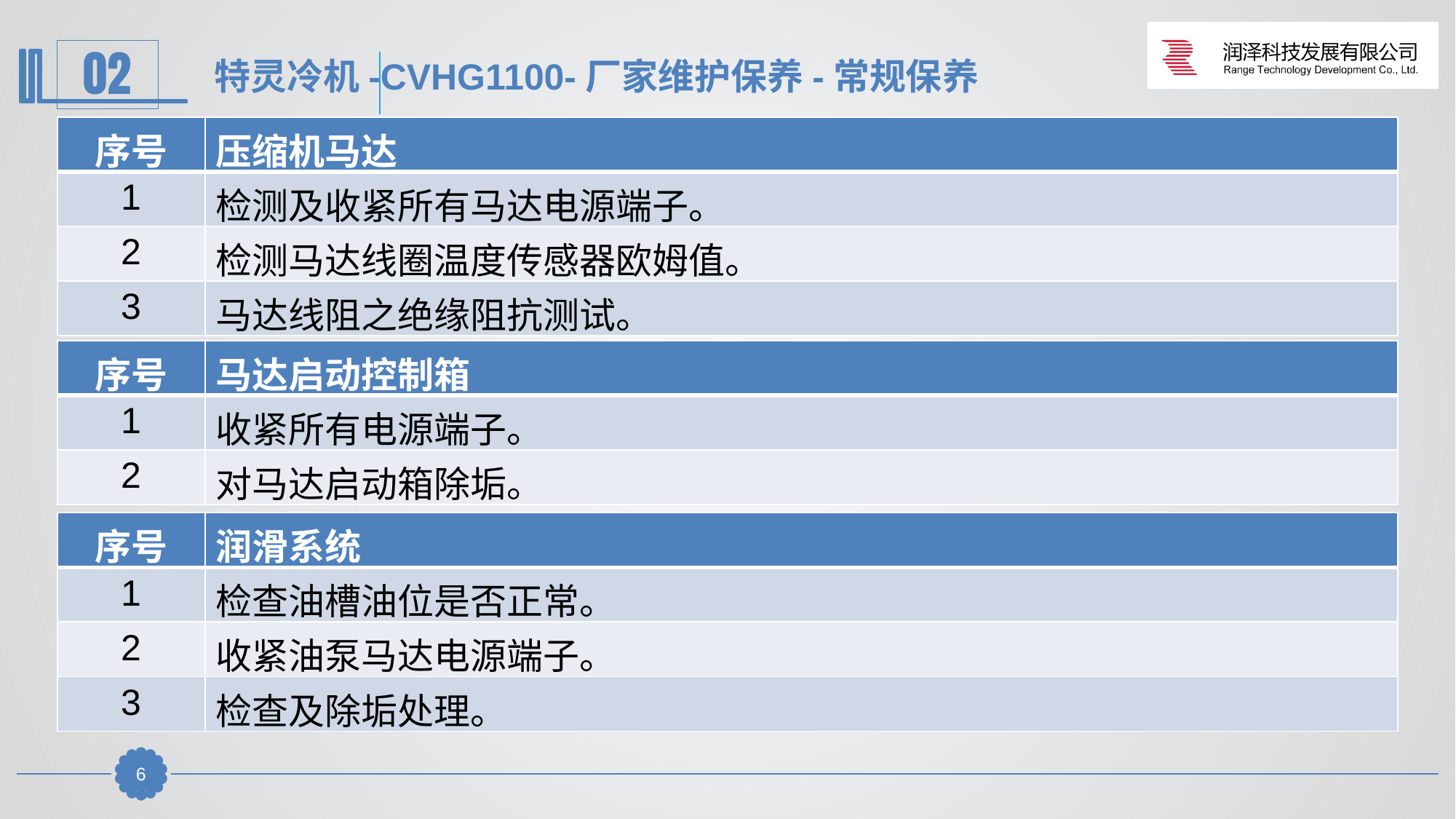

特灵冷机-CVHG1100-厂家维护保养-常规保养
| 序号 | 压缩机马达 |
| --- | --- |
| 1 | 检测及收紧所有马达电源端子。 |
| 2 | 检测马达线圈温度传感器欧姆值。 |
| 3 | 马达线阻之绝缘阻抗测试。 |
| 序号 | 马达启动控制箱 |
| --- | --- |
| 1 | 收紧所有电源端子。 |
| 2 | 对马达启动箱除垢。 |
| 序号 | 润滑系统 |
| --- | --- |
| 1 | 检查油槽油位是否正常。 |
| 2 | 收紧油泵马达电源端子。 |
| 3 | 检查及除垢处理。 |
6